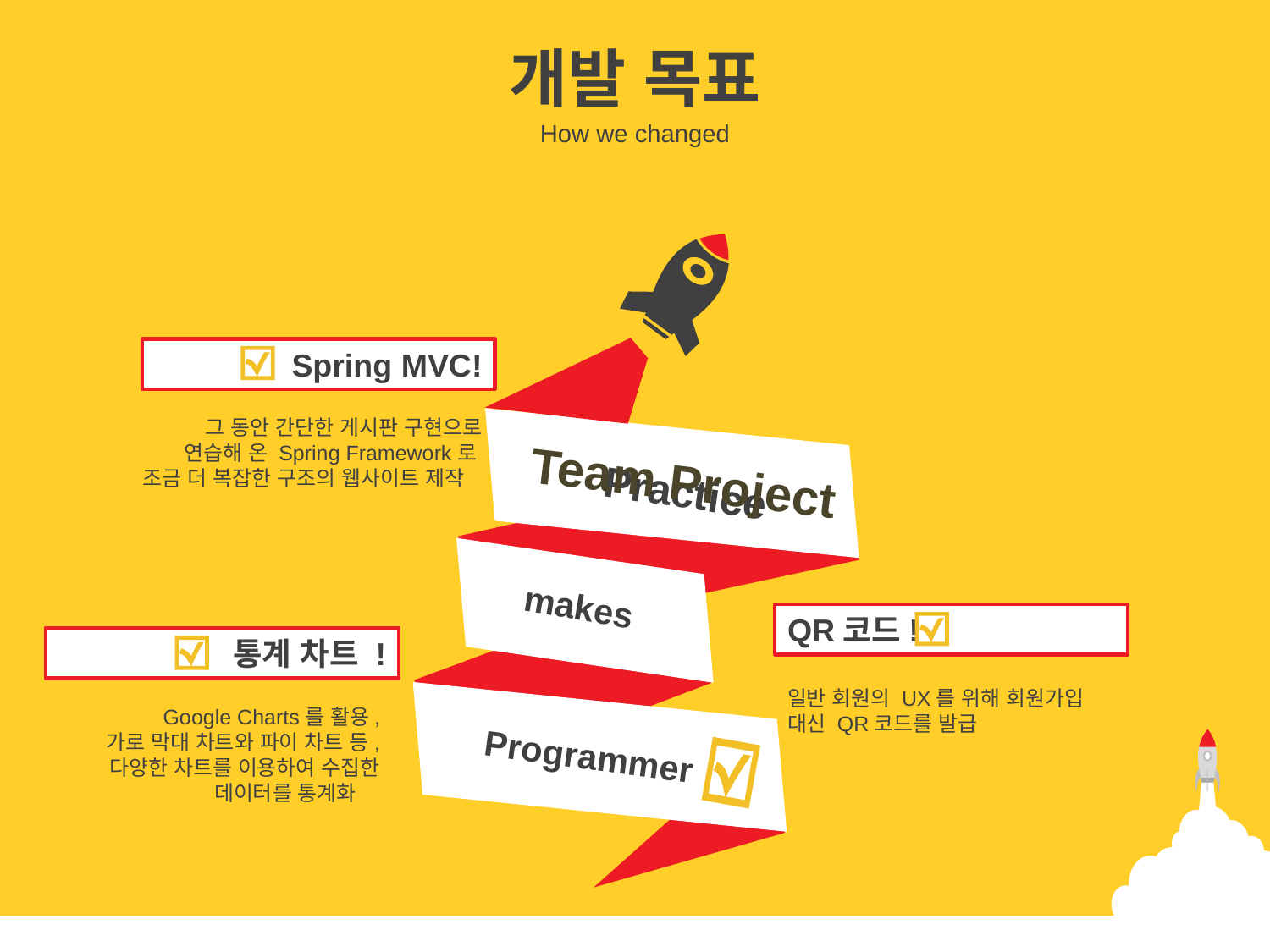

개발 목표
How we changed

Spring MVC!

 그 동안 간단한 게시판 구현으로
연습해 온 Spring Framework로
조금 더 복잡한 구조의 웹사이트 제작

Practice
Team Project
makes
QR코드!

일반 회원의 UX를 위해 회원가입 대신 QR코드를 발급

통계 차트 !

Google Charts를 활용,
가로 막대 차트와 파이 차트 등,
다양한 차트를 이용하여 수집한
데이터를 통계화

Programmer